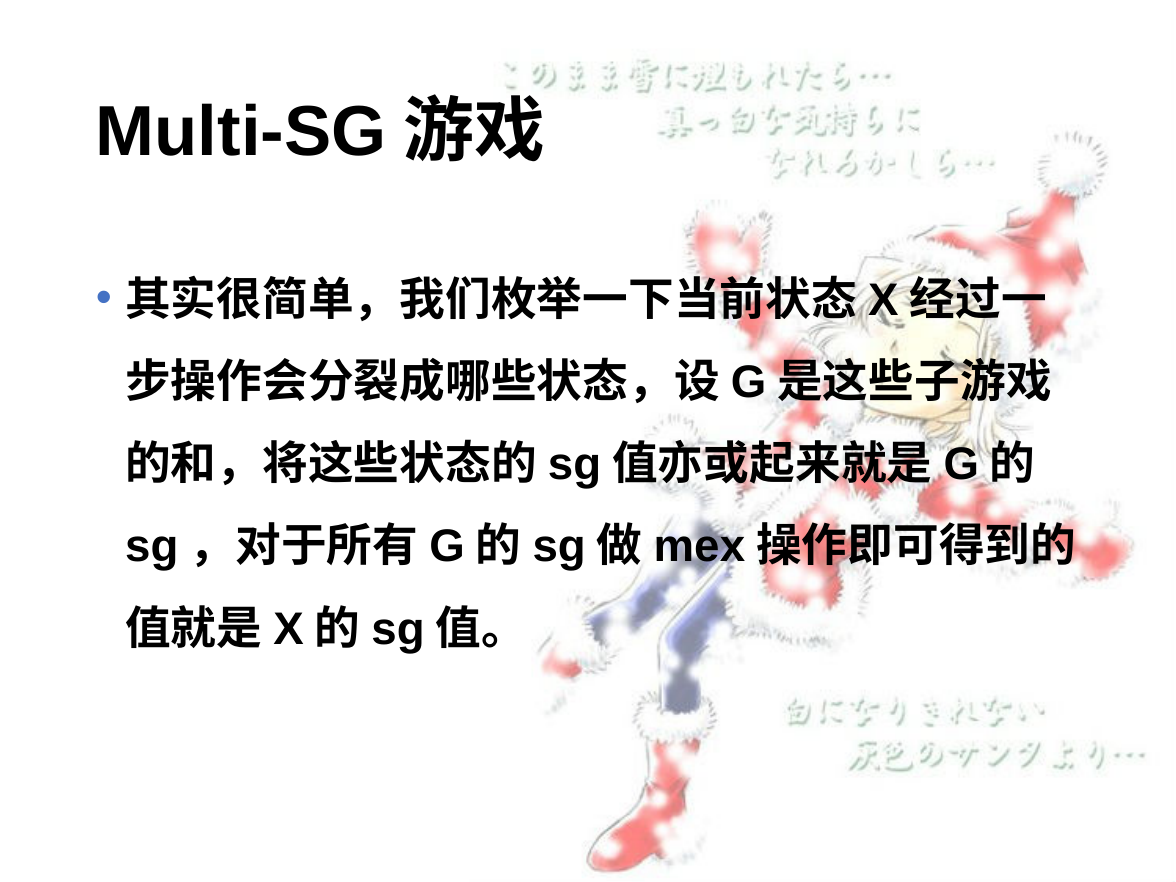

# Multi-SG游戏
其实很简单，我们枚举一下当前状态X经过一步操作会分裂成哪些状态，设G是这些子游戏的和，将这些状态的sg值亦或起来就是G的sg，对于所有G的sg做mex操作即可得到的值就是X的sg值。